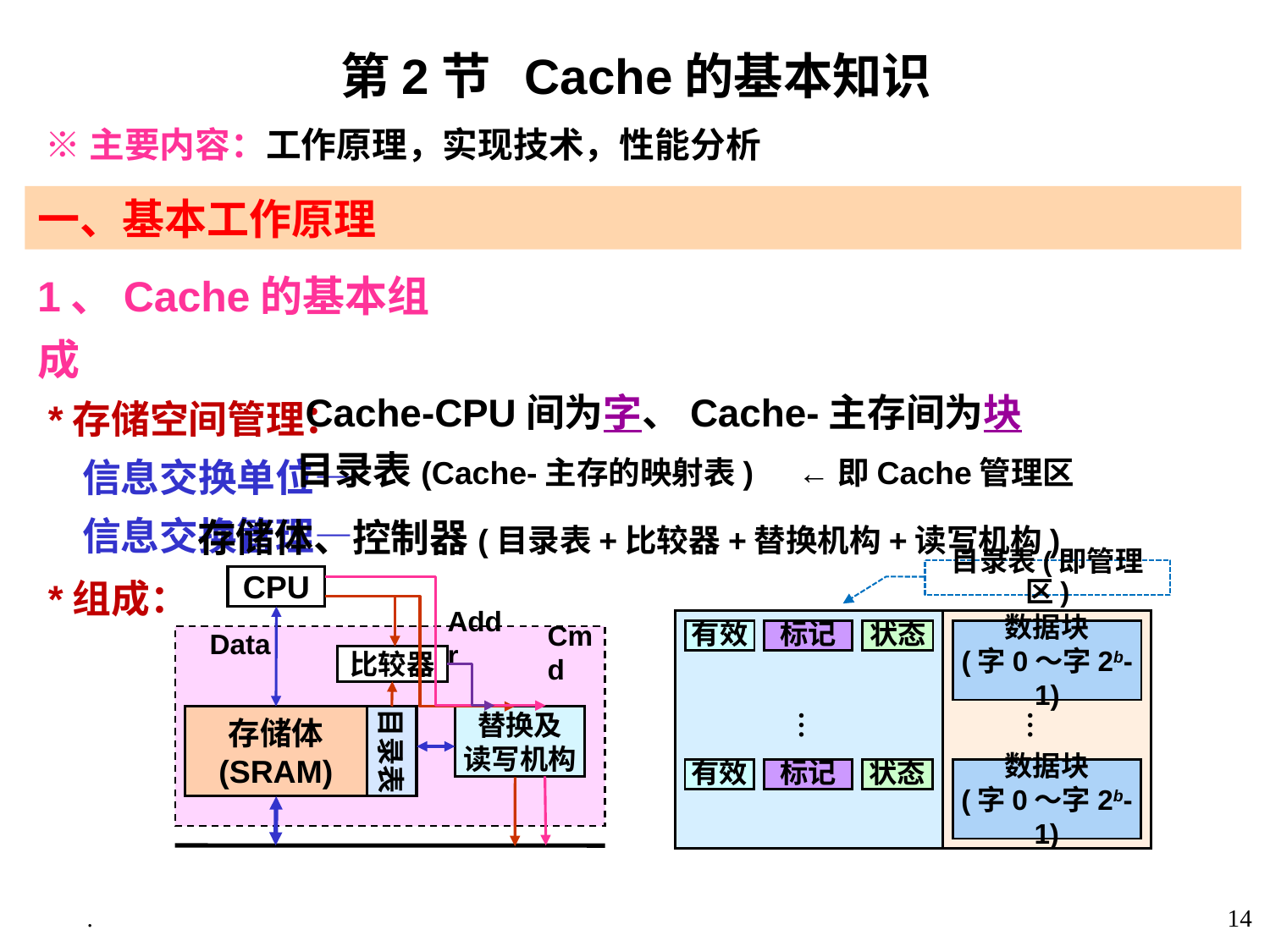

第2节  Cache的基本知识
 ※主要内容：工作原理，实现技术，性能分析
一、基本工作原理
1、Cache的基本组成
 *存储空间管理：
    信息交换单位—
    信息交换管理—
 *组成：
          Cache-CPU间为字、Cache-主存间为块
          目录表(Cache-主存的映射表)     ←即Cache管理区
存储体、控制器(目录表+比较器+替换机构+读写机构)
目录表(即管理区)
CPU

Addr
Data
Cmd
比较器
替换及
读写机构
存储体
(SRAM)
目录表

有效
标记
状态
数据块
(字0～字2b-1)
…
…
有效
标记
状态
数据块
(字0～字2b-1)
.
14